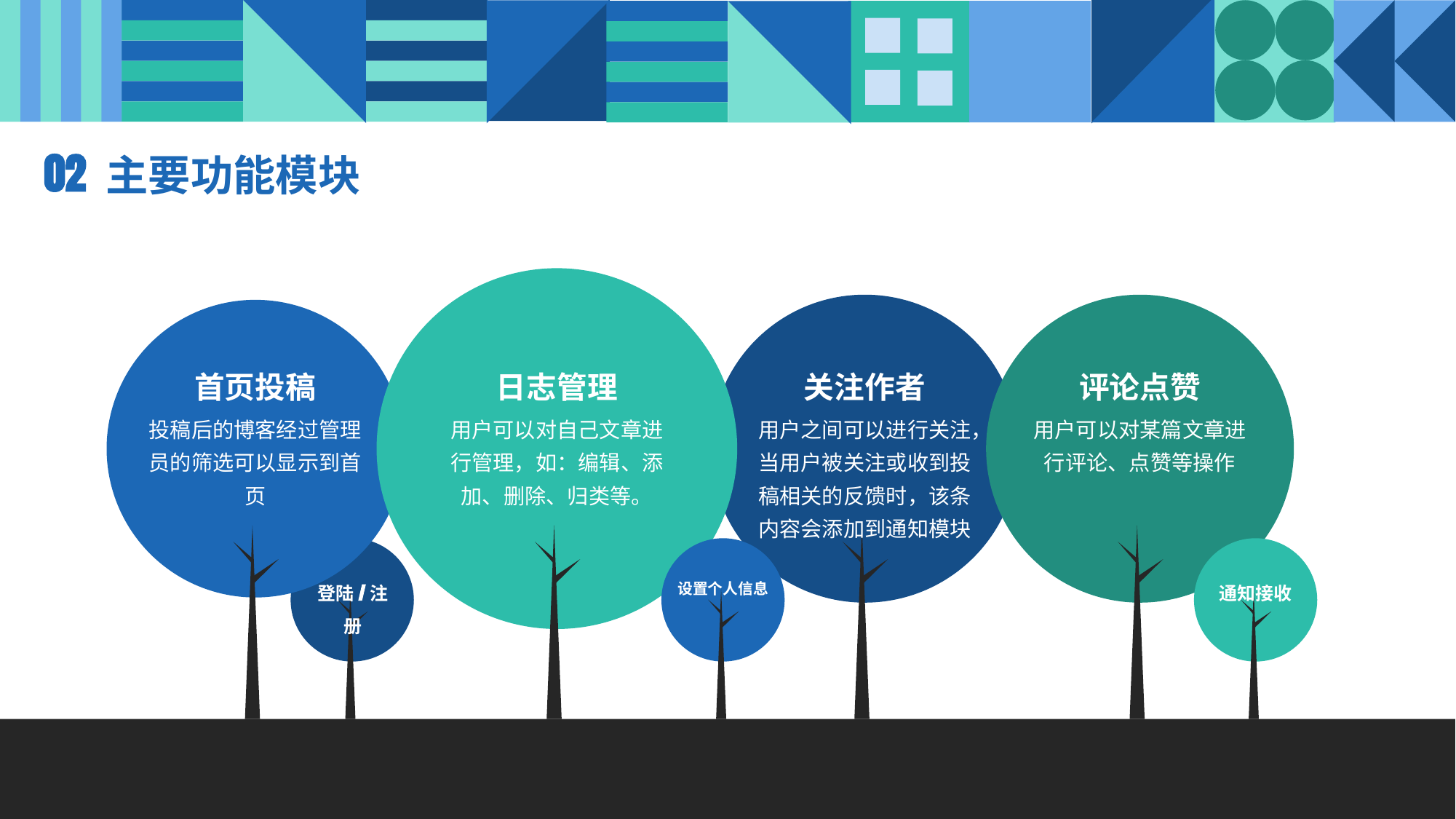

02 主要功能模块

日志管理
用户可以对自己文章进行管理，如：编辑、添加、删除、归类等。

关注作者
用户之间可以进行关注，当用户被关注或收到投稿相关的反馈时，该条内容会添加到通知模块

评论点赞
用户可以对某篇文章进行评论、点赞等操作

首页投稿
投稿后的博客经过管理员的筛选可以显示到首页

设置个人信息
登陆/注册
通知接收